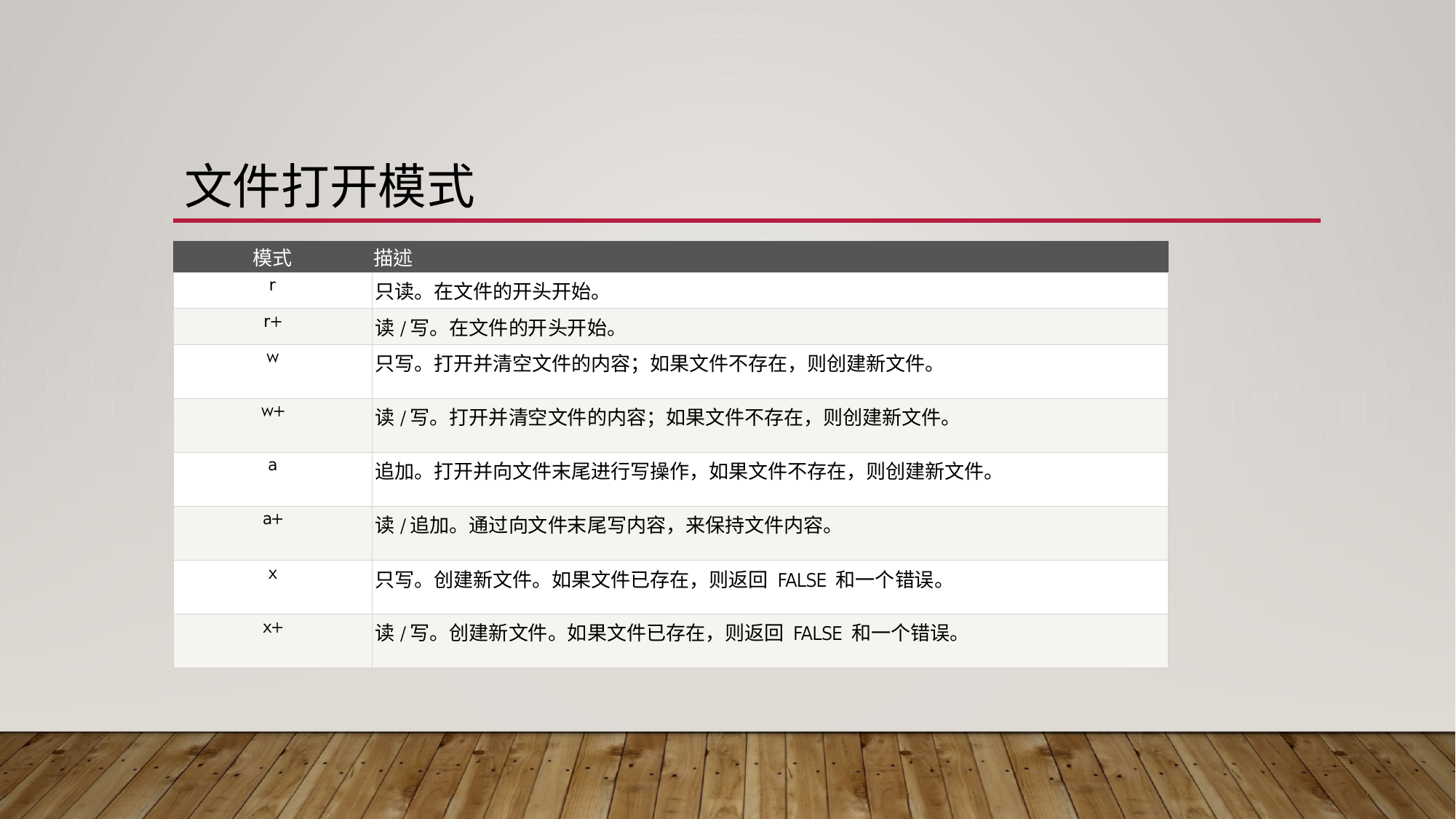

# 文件打开模式
| 模式 | 描述 |
| --- | --- |
| r | 只读。在文件的开头开始。 |
| r+ | 读/写。在文件的开头开始。 |
| w | 只写。打开并清空文件的内容；如果文件不存在，则创建新文件。 |
| w+ | 读/写。打开并清空文件的内容；如果文件不存在，则创建新文件。 |
| a | 追加。打开并向文件末尾进行写操作，如果文件不存在，则创建新文件。 |
| a+ | 读/追加。通过向文件末尾写内容，来保持文件内容。 |
| x | 只写。创建新文件。如果文件已存在，则返回 FALSE 和一个错误。 |
| x+ | 读/写。创建新文件。如果文件已存在，则返回 FALSE 和一个错误。 |